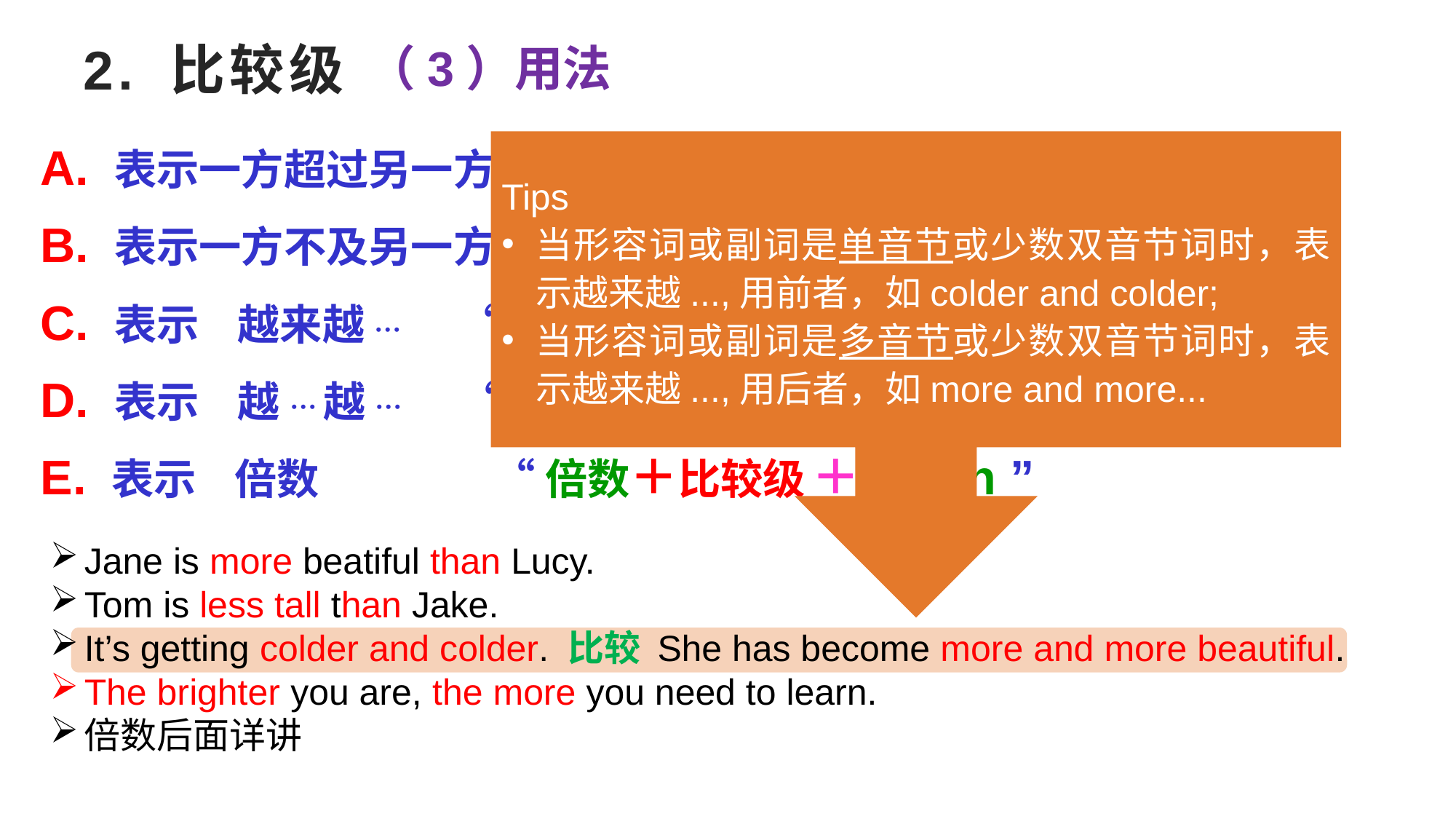

2. 比较级
（3）用法
A. 表示一方超过另一方         “ 比较级 ＋ than ”
Tips
当形容词或副词是单音节或少数双音节词时，表示越来越...,用前者，如colder and colder;
当形容词或副词是多音节或少数双音节词时，表示越来越...,用后者，如more and more...
B. 表示一方不及另一方        “ less ＋ 原级 ＋ than ”
C. 表示    越来越 …      “ 比较级 ＋ and ＋ 比较级 ”
D. 表示    越 … 越 …      “ the ＋比较级  … ,  the ＋  比较级 …”
E. 表示    倍数                  “ 倍数＋比较级 ＋  than ”
Jane is more beatiful than Lucy.
Tom is less tall than Jake.
It’s getting colder and colder. 比较 She has become more and more beautiful.
The brighter you are, the more you need to learn.
倍数后面详讲